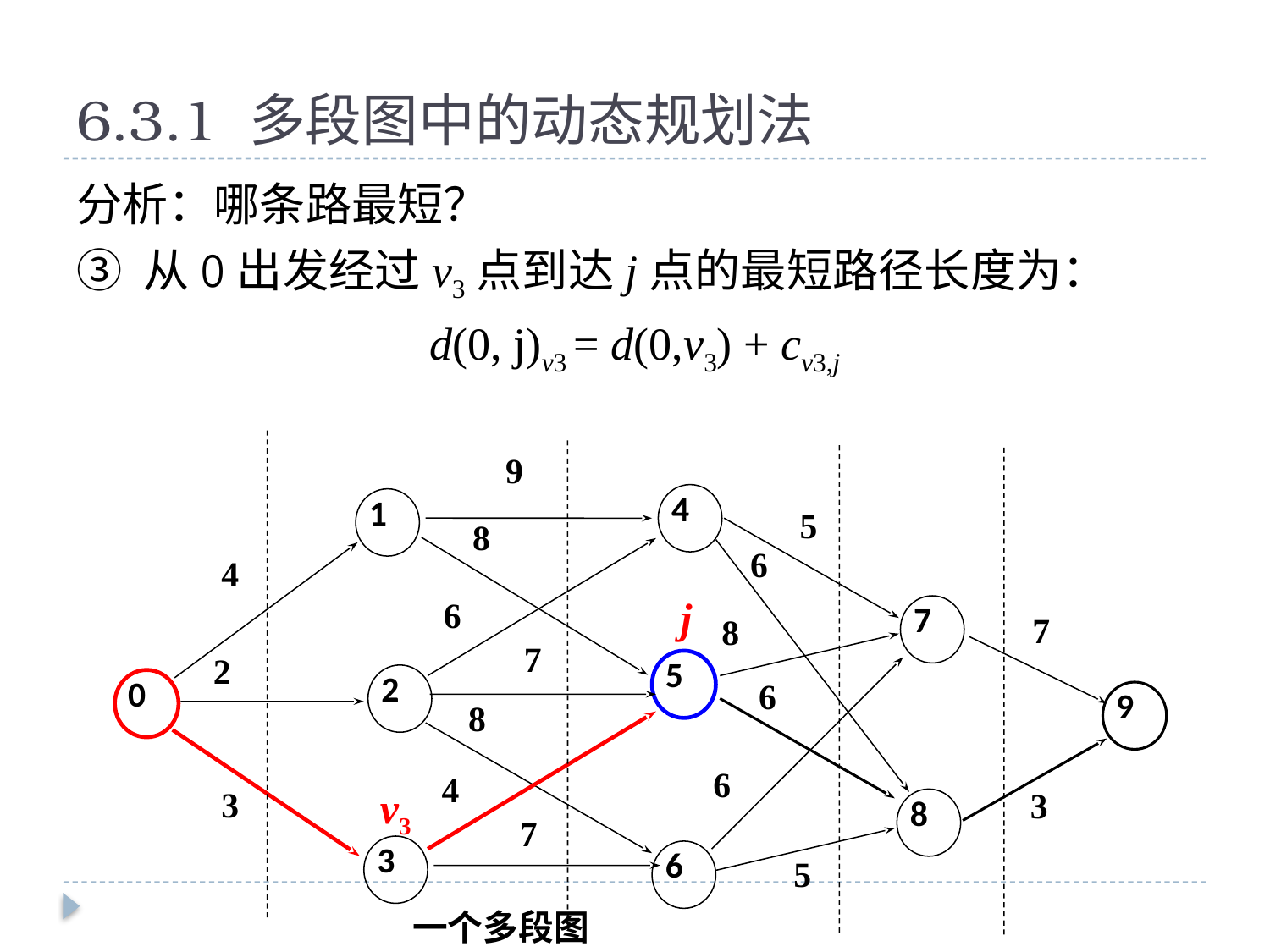

# 6.3.1 多段图中的动态规划法
分析：哪条路最短？
③ 从0出发经过v3点到达j点的最短路径长度为：
d(0, j)v3 = d(0,v3) + cv3,j

9
4
1
5

8

6
4
7
6
7
8

7
5
2

2
0
9
6

8

6
4
8
3
3
7

3
6
5

      一个多段图
j
v3